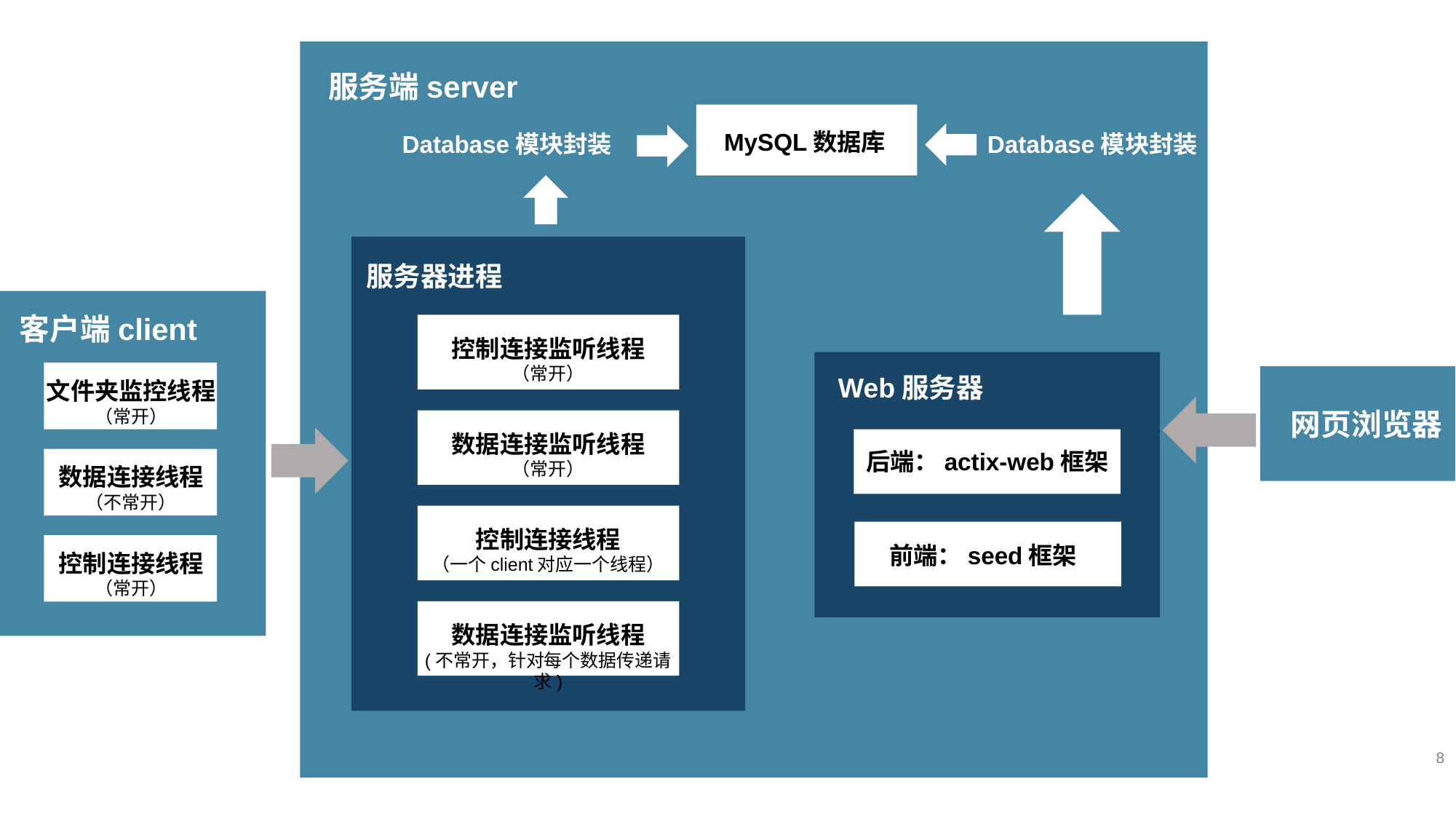

服务端server

MySQL数据库

Database模块封装
Database模块封装

服务器进程

控制连接监听线程
（常开）

数据连接监听线程
（常开）

控制连接线程
（一个client对应一个线程）

数据连接监听线程
(不常开，针对每个数据传递请求)

Web服务器

后端：actix-web框架

前端：seed框架

客户端client

文件夹监控线程
（常开）

数据连接线程
（不常开）

控制连接线程
（常开）

网页浏览器
8